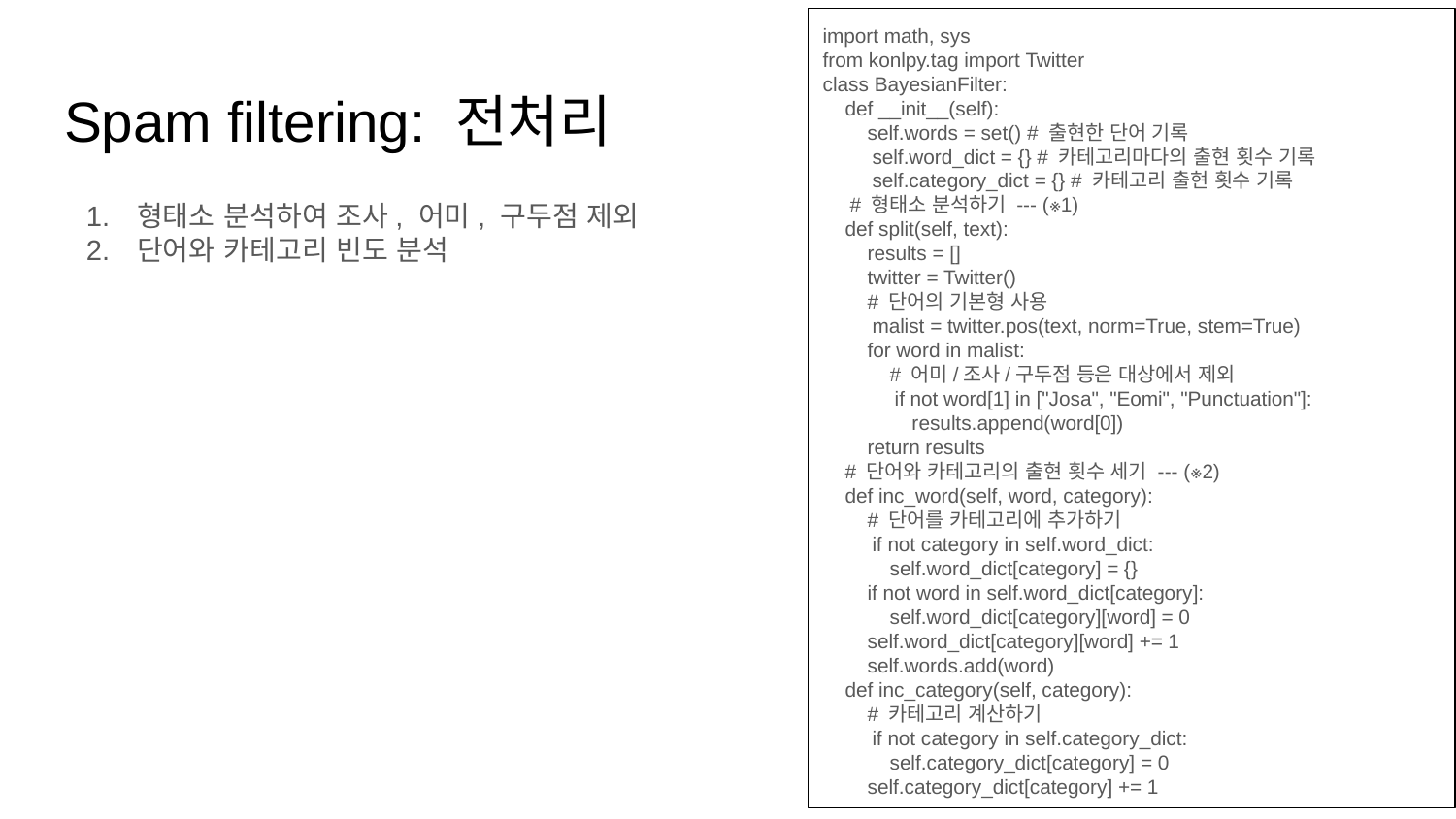

import math, sys
from konlpy.tag import Twitter
class BayesianFilter:
    def __init__(self):
        self.words = set() # 출현한 단어 기록
        self.word_dict = {} # 카테고리마다의 출현 횟수 기록
        self.category_dict = {} # 카테고리 출현 횟수 기록
    # 형태소 분석하기 --- (※1)
    def split(self, text):
        results = []
        twitter = Twitter()
        # 단어의 기본형 사용
        malist = twitter.pos(text, norm=True, stem=True)
        for word in malist:
            # 어미/조사/구두점 등은 대상에서 제외
            if not word[1] in ["Josa", "Eomi", "Punctuation"]:
                results.append(word[0])
        return results
    # 단어와 카테고리의 출현 횟수 세기 --- (※2)
    def inc_word(self, word, category):
        # 단어를 카테고리에 추가하기
        if not category in self.word_dict:
            self.word_dict[category] = {}
        if not word in self.word_dict[category]:
            self.word_dict[category][word] = 0
        self.word_dict[category][word] += 1
        self.words.add(word)
    def inc_category(self, category):
        # 카테고리 계산하기
        if not category in self.category_dict:
            self.category_dict[category] = 0
        self.category_dict[category] += 1

# Spam filtering: 전처리
형태소 분석하여 조사, 어미, 구두점 제외
단어와 카테고리 빈도 분석